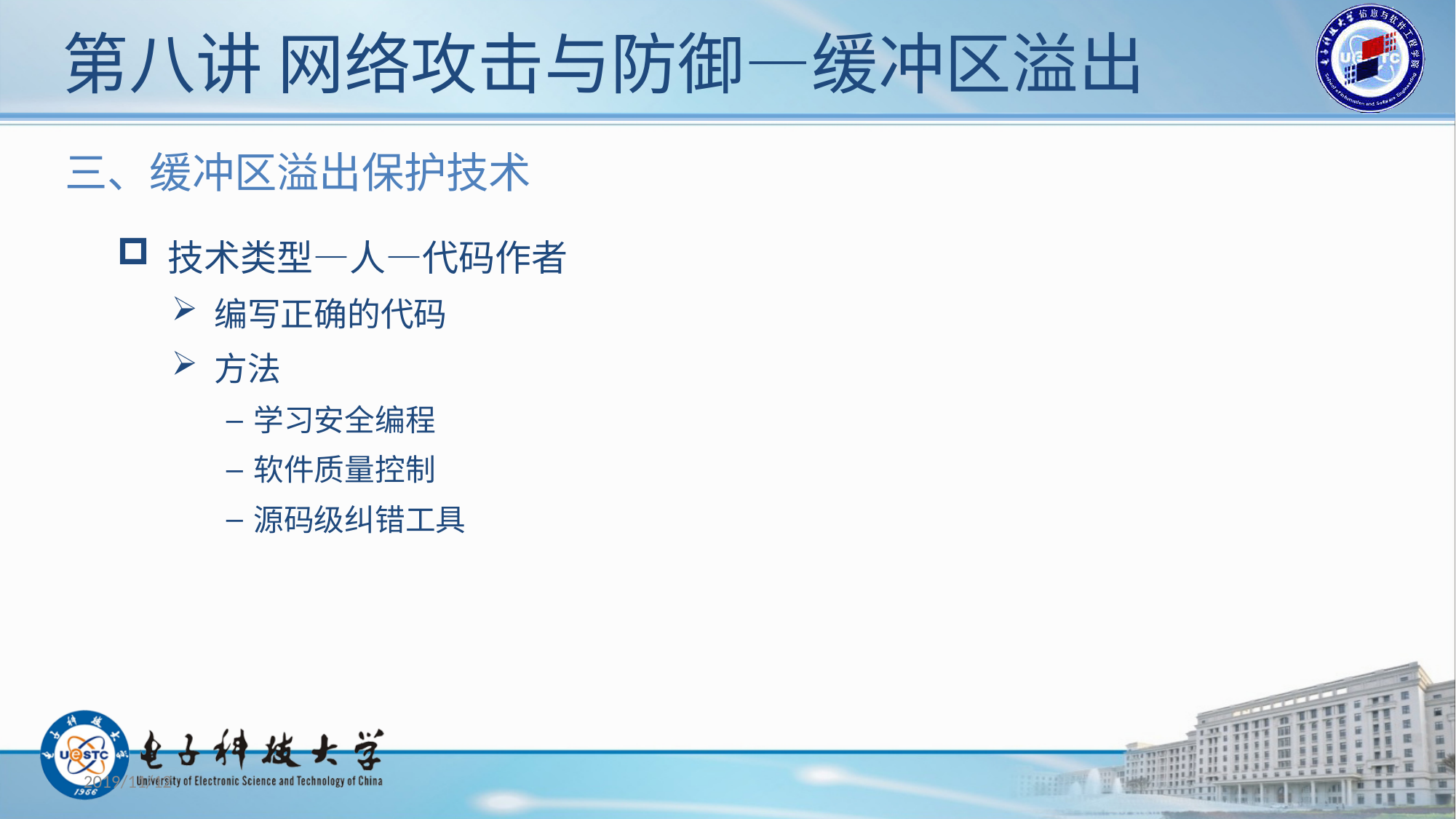

# 第八讲 网络攻击与防御—缓冲区溢出
三、缓冲区溢出保护技术
 技术类型—人—代码作者
 编写正确的代码
 方法
学习安全编程
软件质量控制
源码级纠错工具
2019/11/12